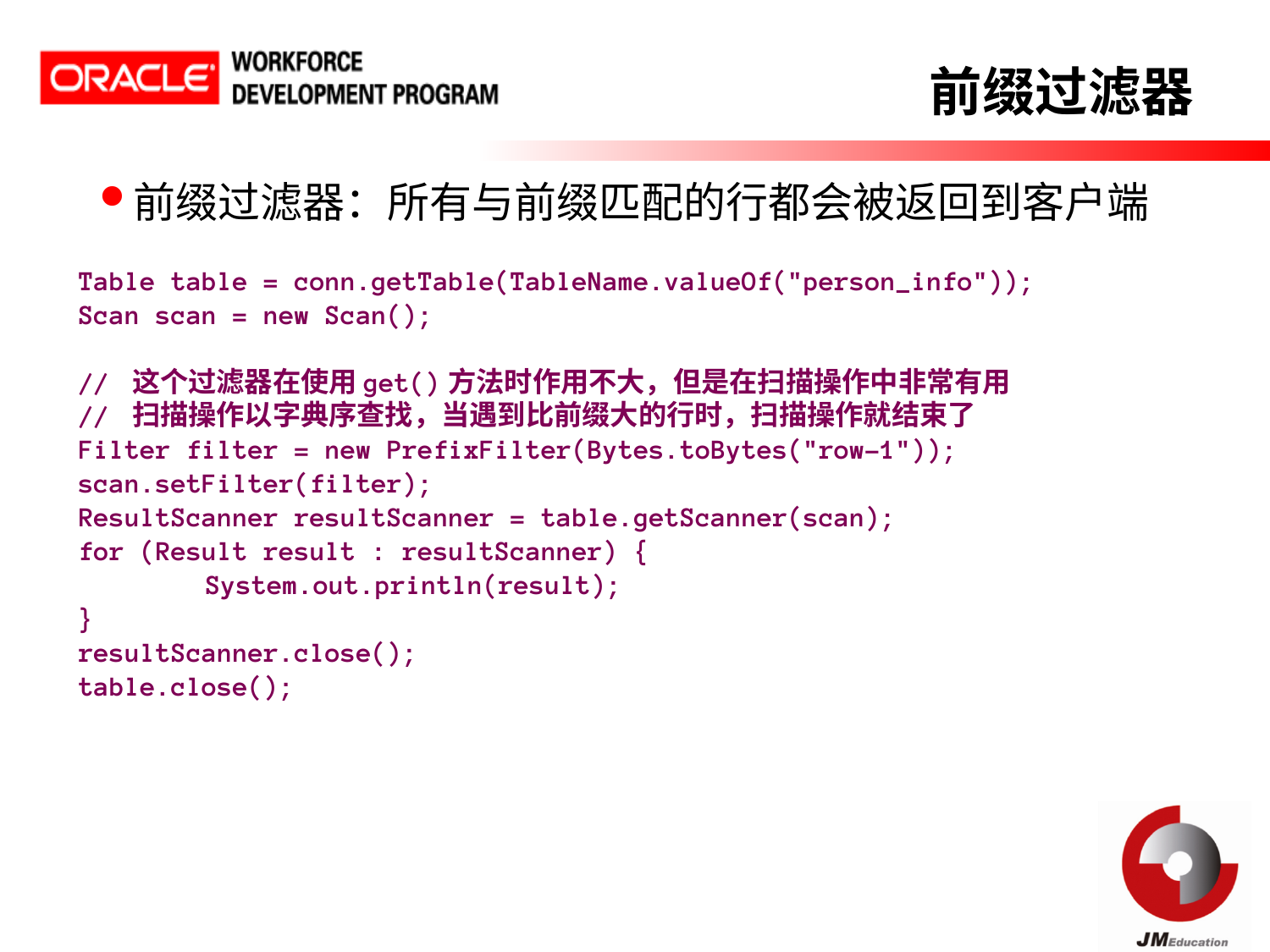

前缀过滤器
前缀过滤器：所有与前缀匹配的行都会被返回到客户端
Table table = conn.getTable(TableName.valueOf("person_info"));
Scan scan = new Scan();

// 这个过滤器在使用get()方法时作用不大，但是在扫描操作中非常有用
// 扫描操作以字典序查找，当遇到比前缀大的行时，扫描操作就结束了
Filter filter = new PrefixFilter(Bytes.toBytes("row-1"));
scan.setFilter(filter);
ResultScanner resultScanner = table.getScanner(scan);
for (Result result : resultScanner) {
	System.out.println(result);
}
resultScanner.close();
table.close();